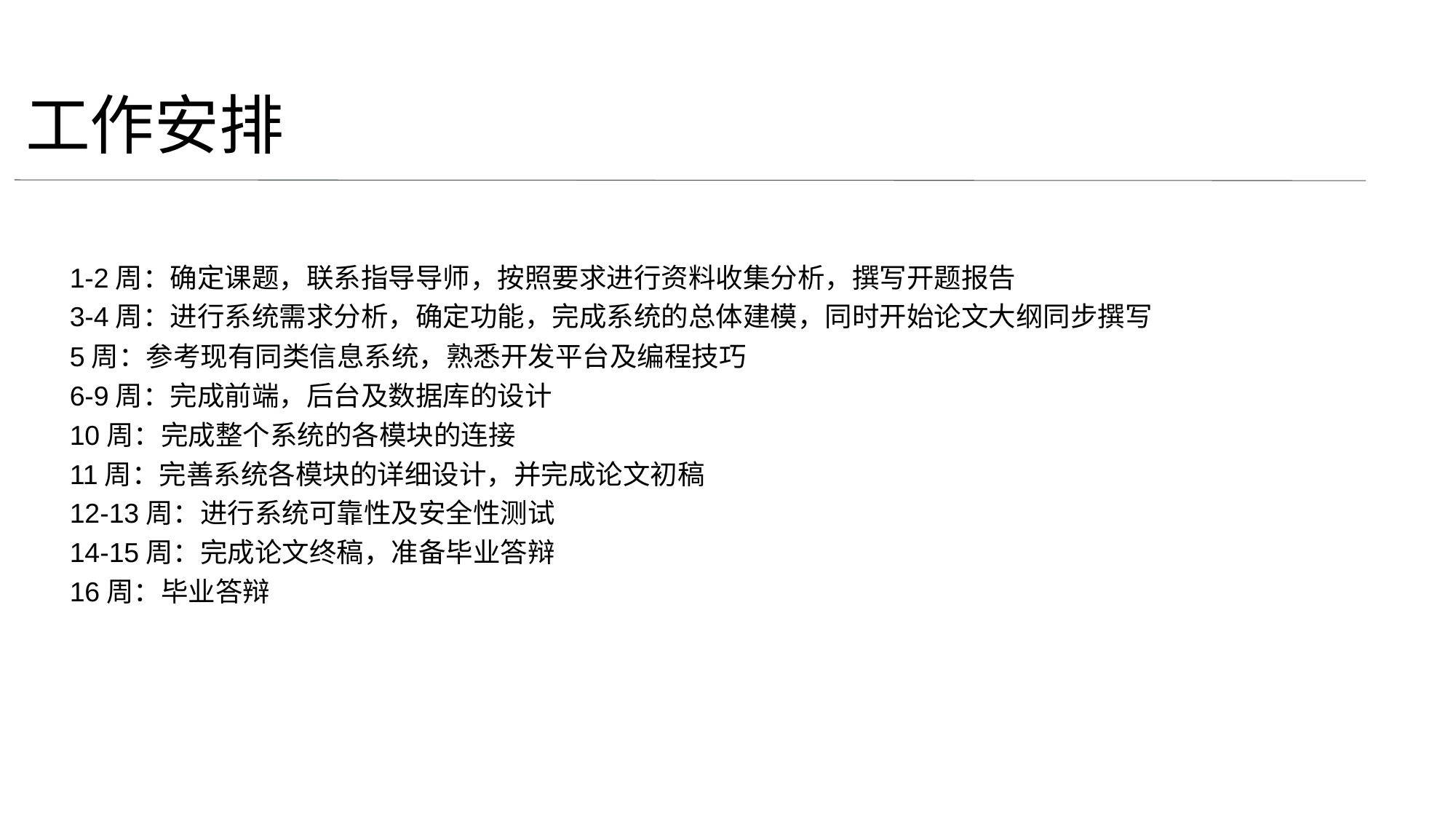

工作安排
1-2周：确定课题，联系指导导师，按照要求进行资料收集分析，撰写开题报告
3-4周：进行系统需求分析，确定功能，完成系统的总体建模，同时开始论文大纲同步撰写
5周：参考现有同类信息系统，熟悉开发平台及编程技巧
6-9周：完成前端，后台及数据库的设计
10周：完成整个系统的各模块的连接
11周：完善系统各模块的详细设计，并完成论文初稿
12-13周：进行系统可靠性及安全性测试
14-15周：完成论文终稿，准备毕业答辩
16周：毕业答辩